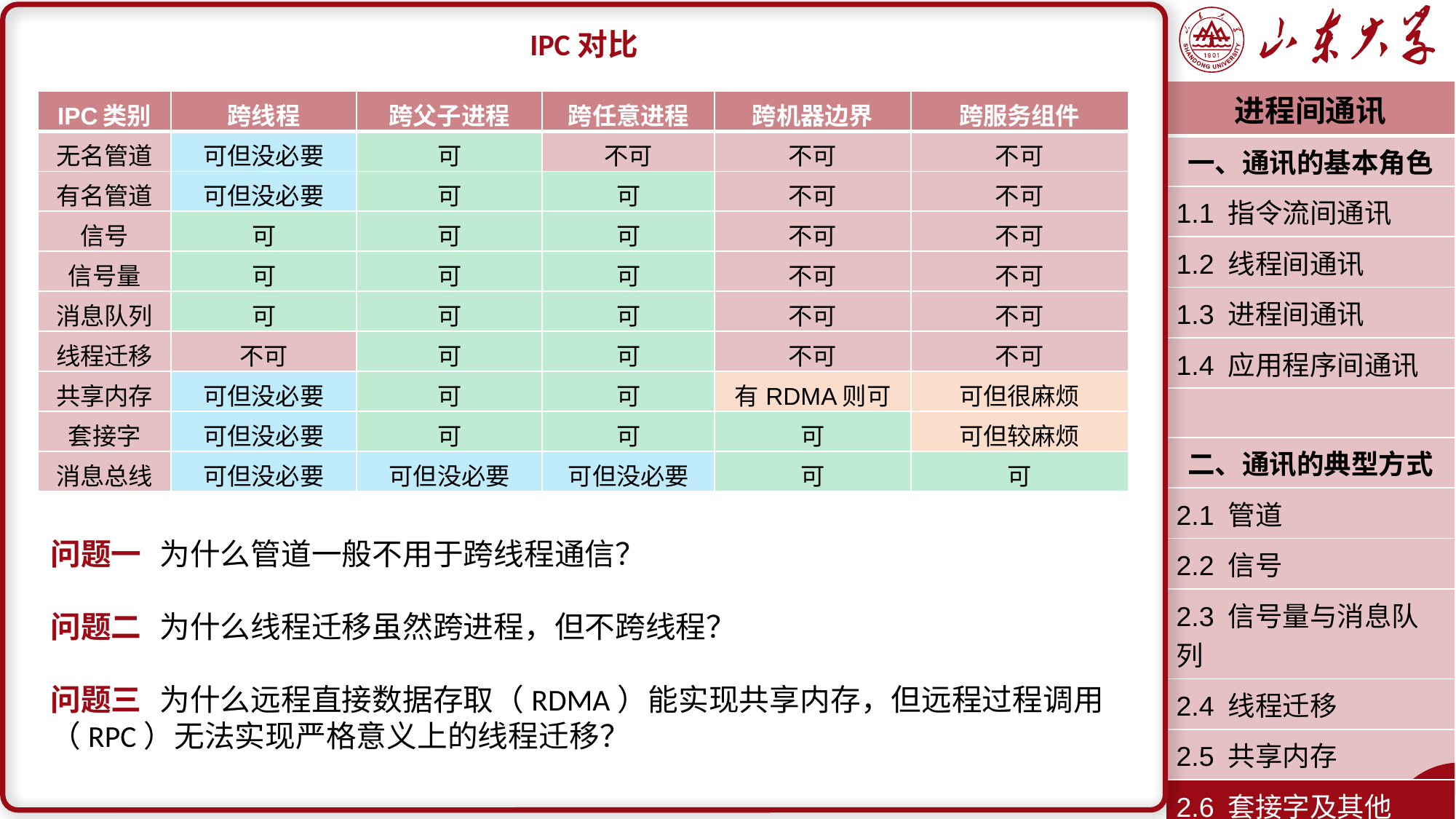

IPC对比

问题一	为什么管道一般不用于跨线程通信？

问题二	为什么线程迁移虽然跨进程，但不跨线程？

问题三	为什么远程直接数据存取（RDMA）能实现共享内存，但远程过程调用（RPC）无法实现严格意义上的线程迁移？
| 进程间通讯 |
| --- |
| 一、通讯的基本角色 |
| 1.1 指令流间通讯 |
| 1.2 线程间通讯 |
| 1.3 进程间通讯 |
| 1.4 应用程序间通讯 |
|  |
| 二、通讯的典型方式 |
| 2.1 管道 |
| 2.2 信号 |
| 2.3 信号量与消息队列 |
| 2.4 线程迁移 |
| 2.5 共享内存 |
| 2.6 套接字及其他 |
| 潘润宇 2023.06 |
| IPC类别 | 跨线程 | 跨父子进程 | 跨任意进程 | 跨机器边界 | 跨服务组件 |
| --- | --- | --- | --- | --- | --- |
| 无名管道 | 可但没必要 | 可 | 不可 | 不可 | 不可 |
| 有名管道 | 可但没必要 | 可 | 可 | 不可 | 不可 |
| 信号 | 可 | 可 | 可 | 不可 | 不可 |
| 信号量 | 可 | 可 | 可 | 不可 | 不可 |
| 消息队列 | 可 | 可 | 可 | 不可 | 不可 |
| 线程迁移 | 不可 | 可 | 可 | 不可 | 不可 |
| 共享内存 | 可但没必要 | 可 | 可 | 有RDMA则可 | 可但很麻烦 |
| 套接字 | 可但没必要 | 可 | 可 | 可 | 可但较麻烦 |
| 消息总线 | 可但没必要 | 可但没必要 | 可但没必要 | 可 | 可 |